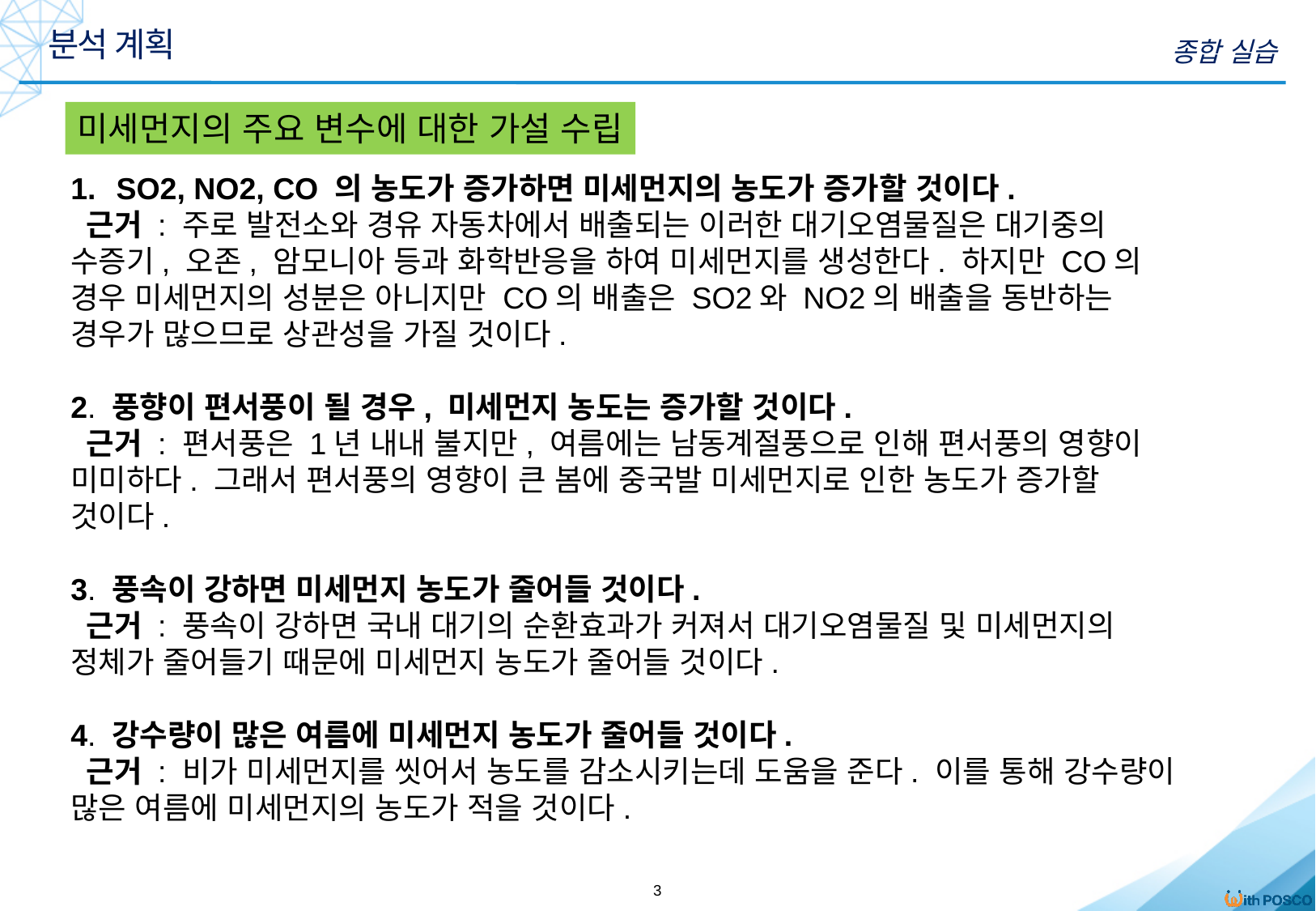

분석 계획
종합 실습
미세먼지의 주요 변수에 대한 가설 수립
SO2, NO2, CO 의 농도가 증가하면 미세먼지의 농도가 증가할 것이다.
 근거 : 주로 발전소와 경유 자동차에서 배출되는 이러한 대기오염물질은 대기중의 수증기, 오존, 암모니아 등과 화학반응을 하여 미세먼지를 생성한다. 하지만 CO의 경우 미세먼지의 성분은 아니지만 CO의 배출은 SO2와 NO2의 배출을 동반하는 경우가 많으므로 상관성을 가질 것이다.

2. 풍향이 편서풍이 될 경우, 미세먼지 농도는 증가할 것이다.
 근거 : 편서풍은 1년 내내 불지만, 여름에는 남동계절풍으로 인해 편서풍의 영향이 미미하다. 그래서 편서풍의 영향이 큰 봄에 중국발 미세먼지로 인한 농도가 증가할 것이다.

3. 풍속이 강하면 미세먼지 농도가 줄어들 것이다.
 근거 : 풍속이 강하면 국내 대기의 순환효과가 커져서 대기오염물질 및 미세먼지의 정체가 줄어들기 때문에 미세먼지 농도가 줄어들 것이다.

4. 강수량이 많은 여름에 미세먼지 농도가 줄어들 것이다.
 근거 : 비가 미세먼지를 씻어서 농도를 감소시키는데 도움을 준다. 이를 통해 강수량이 많은 여름에 미세먼지의 농도가 적을 것이다.